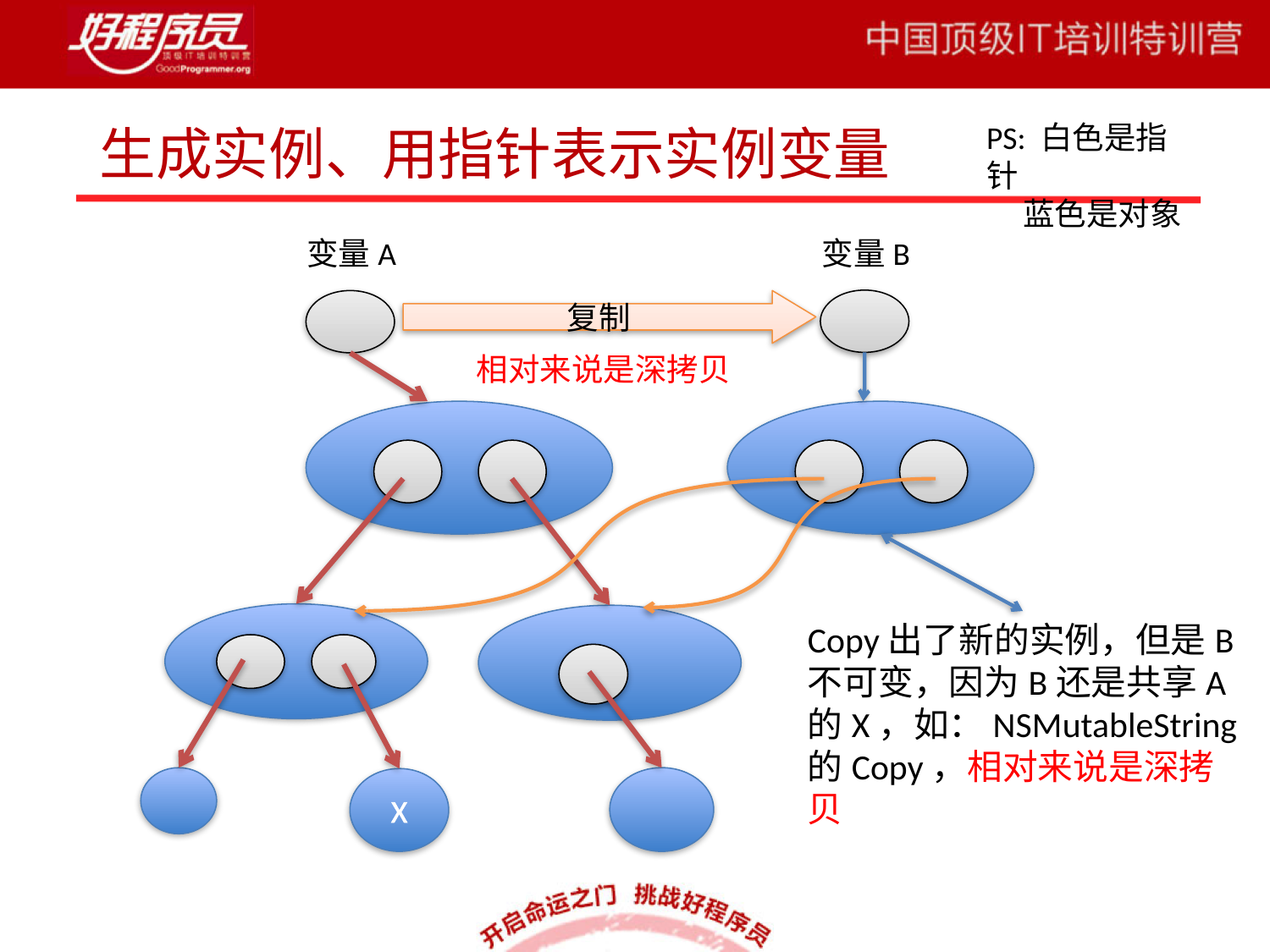

生成实例、用指针表示实例变量
PS: 白色是指针
    蓝色是对象
变量A
变量B

复制
相对来说是深拷贝

Copy出了新的实例，但是B不可变，因为B还是共享A的X，如：NSMutableString的Copy，相对来说是深拷贝

X